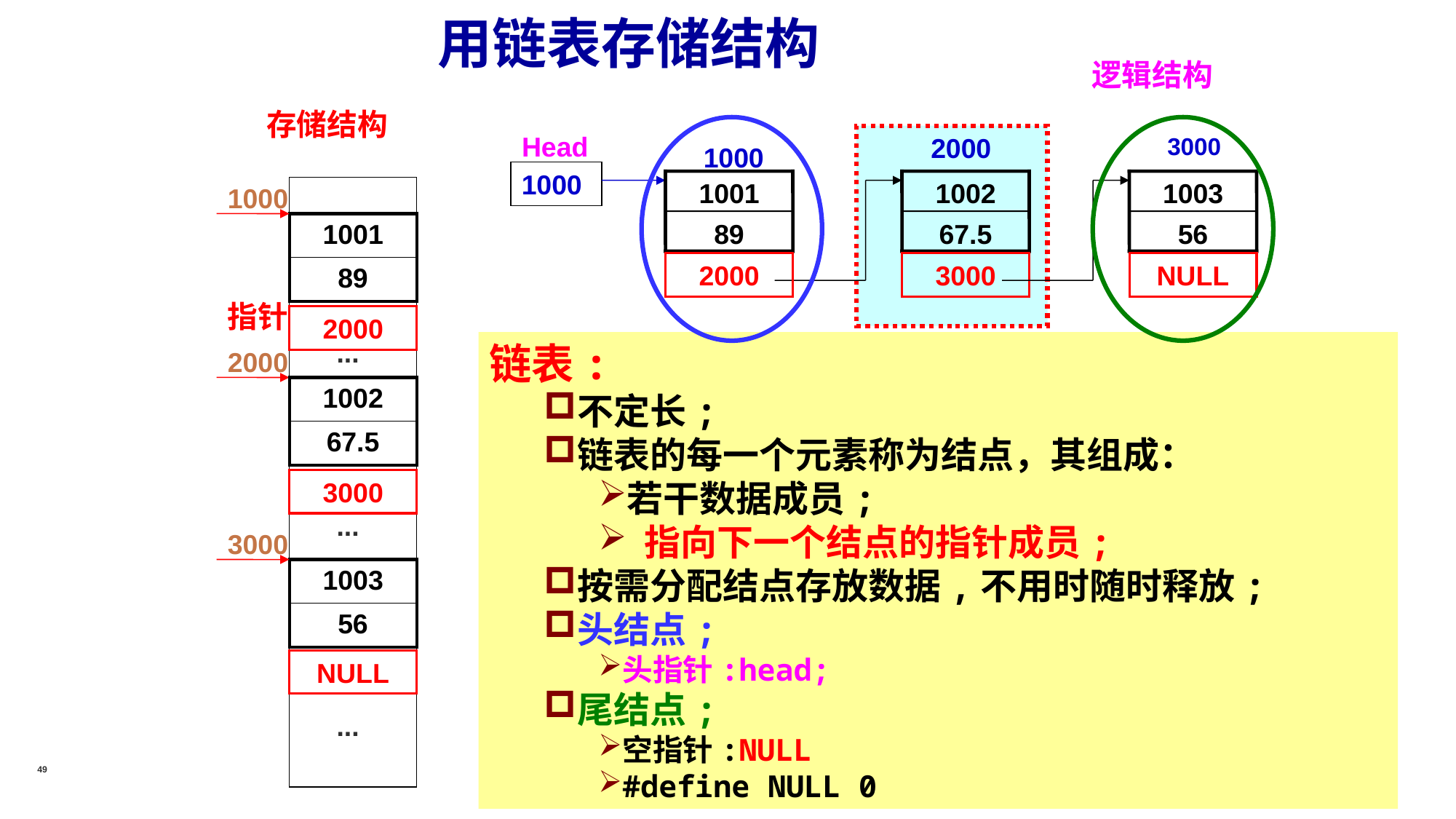

用链表存储结构
逻辑结构

2000
3000
1000
1001

89

2000
1002

67.5

3000
1003

56

NULL

存储结构

Head
1000

1000

| 1001 |
| --- |
| 89 |
指针
2000
...
链表:
不定长;
链表的每一个元素称为结点，其组成：
若干数据成员;
 指向下一个结点的指针成员;
按需分配结点存放数据,不用时随时释放;
头结点;
头指针:head;
尾结点;
空指针:NULL
#define NULL 0
2000

| 1002 |
| --- |
| 67.5 |
3000
...
3000

| 1003 |
| --- |
| 56 |
NULL
...
49